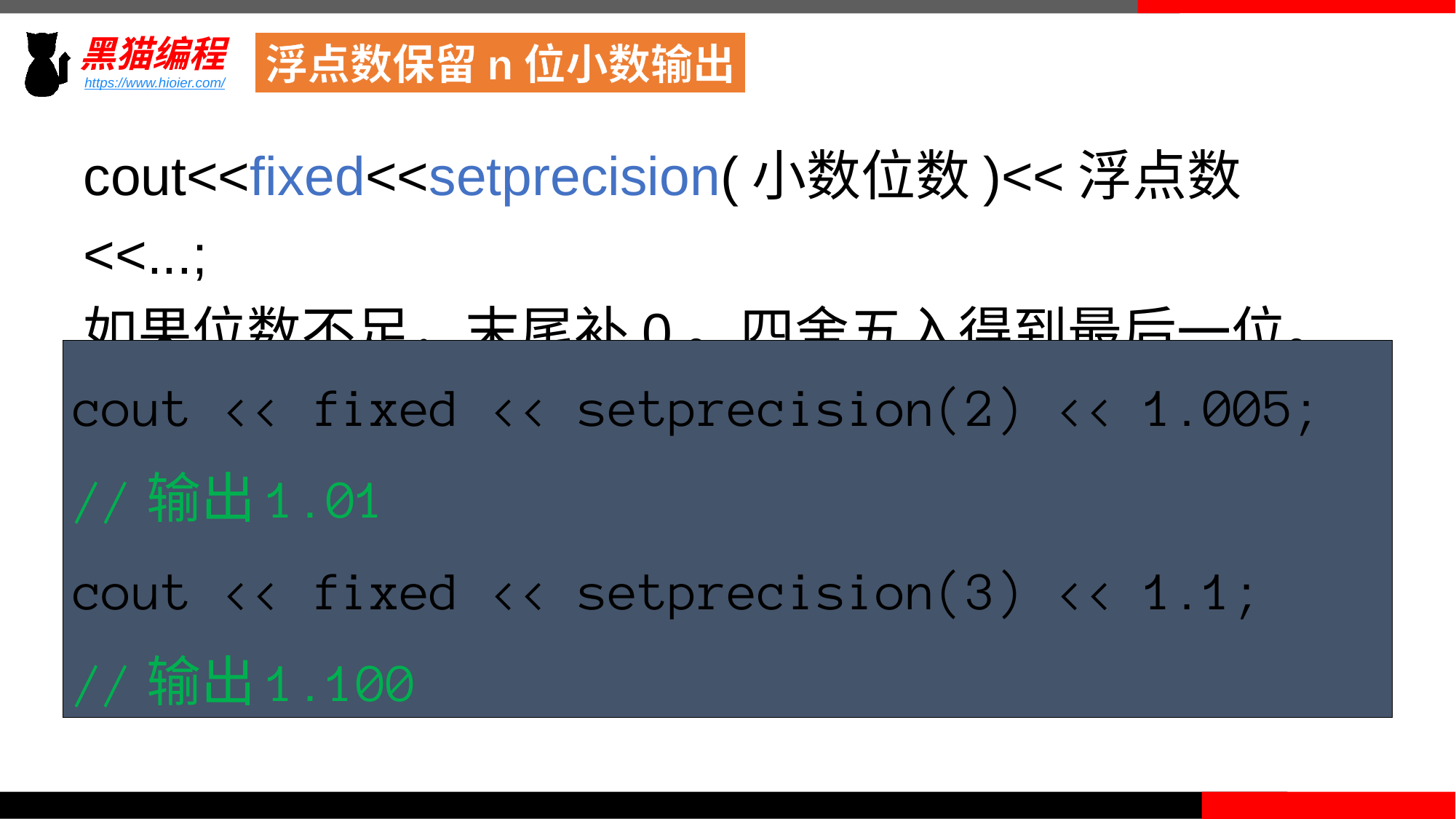

浮点数保留n位小数输出
cout<<fixed<<setprecision(小数位数)<<浮点数<<...;
如果位数不足，末尾补0。四舍五入得到最后一位。
cout << fixed << setprecision(2) << 1.005;
//输出1.01
cout << fixed << setprecision(3) << 1.1;
//输出1.100